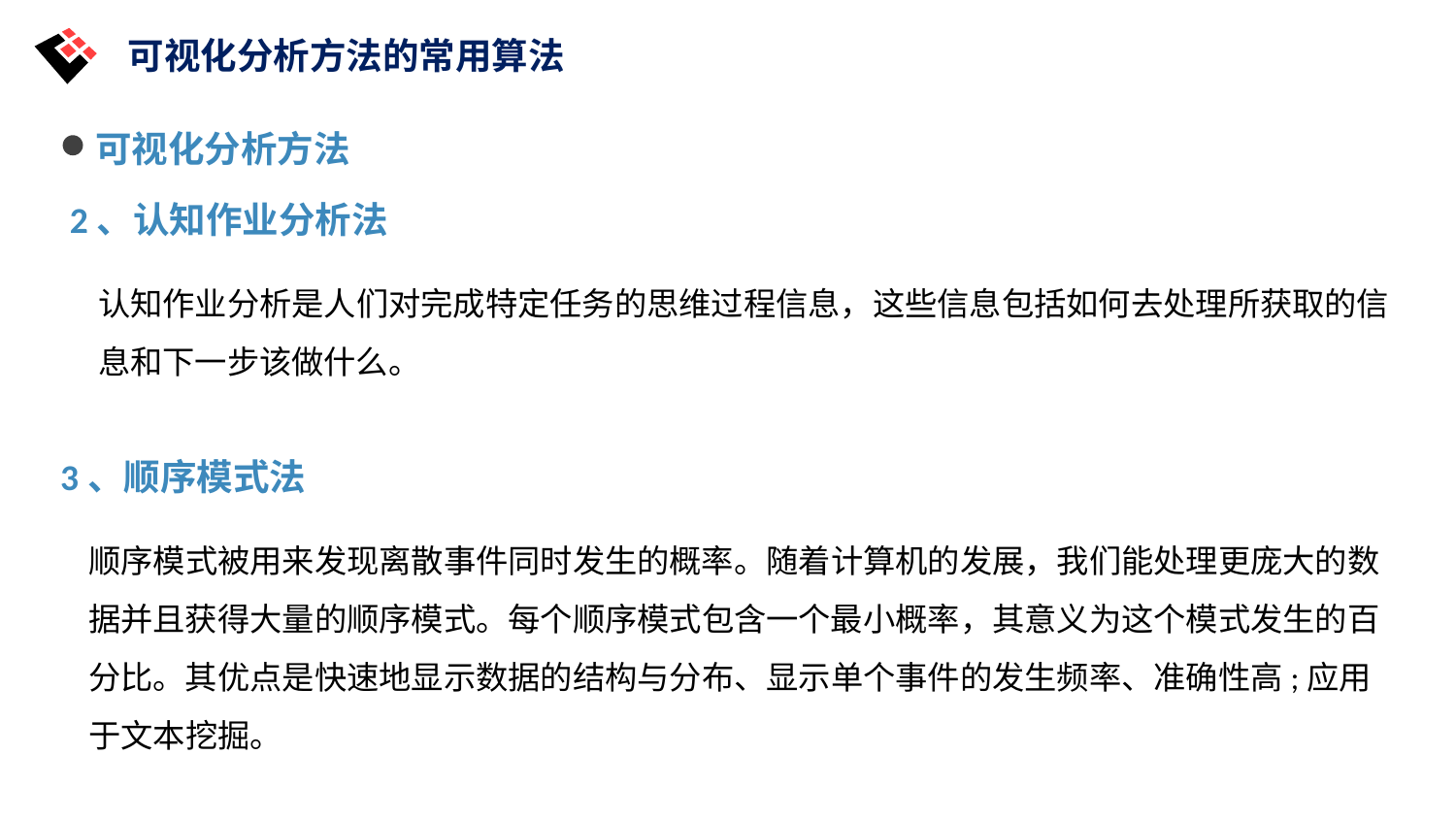

可视化分析方法的常用算法

可视化分析方法

2、认知作业分析法
认知作业分析是人们对完成特定任务的思维过程信息，这些信息包括如何去处理所获取的信息和下一步该做什么。
3、顺序模式法
顺序模式被用来发现离散事件同时发生的概率。随着计算机的发展，我们能处理更庞大的数据并且获得大量的顺序模式。每个顺序模式包含一个最小概率，其意义为这个模式发生的百分比。其优点是快速地显示数据的结构与分布、显示单个事件的发生频率、准确性高;应用于文本挖掘。